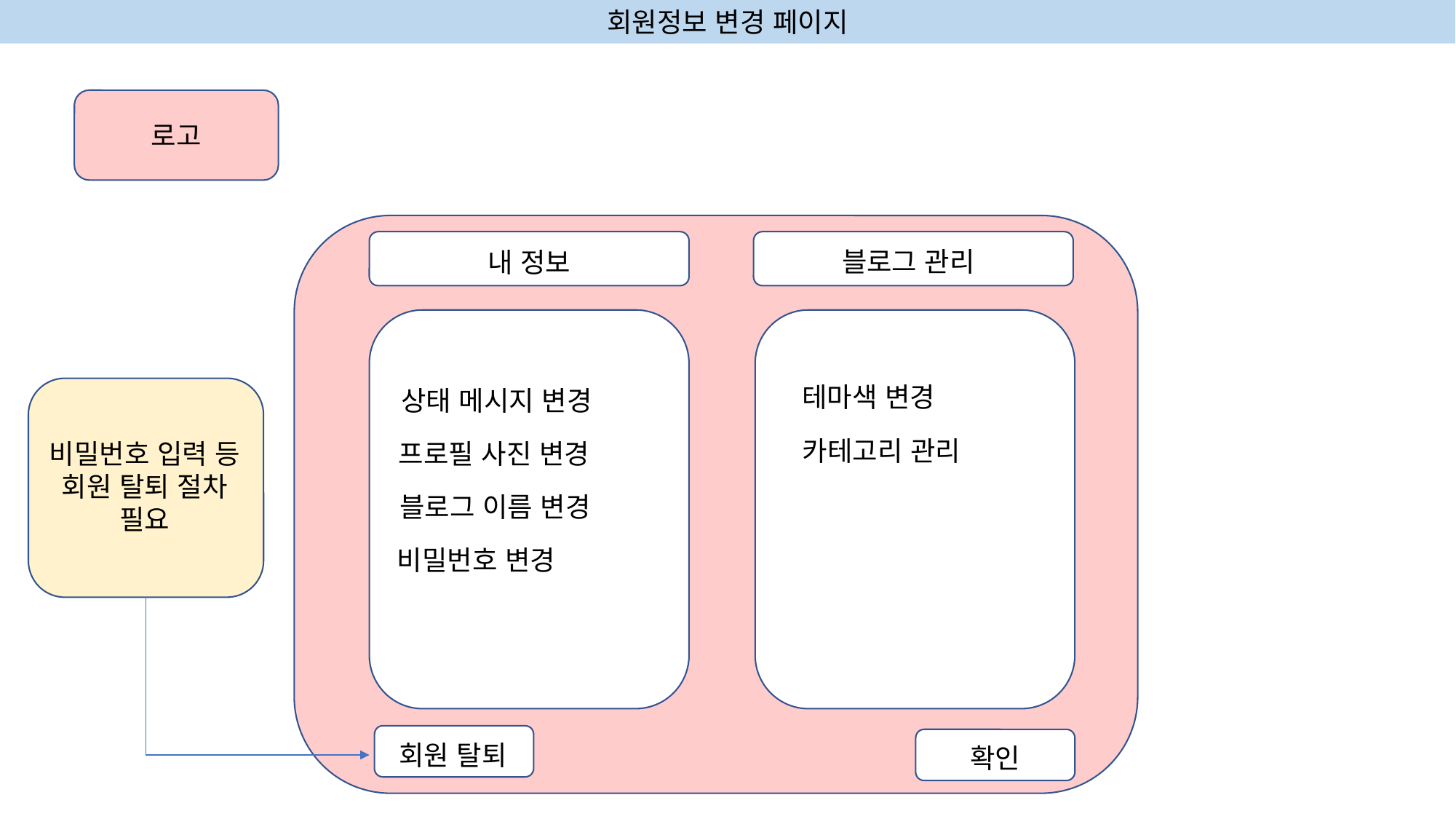

회원정보 변경 페이지

로고

블로그 관리
내 정보

테마색 변경

상태 메시지 변경
카테고리 관리
비밀번호 입력 등 회원 탈퇴 절차 필요
프로필 사진 변경
블로그 이름 변경
비밀번호 변경

회원 탈퇴
확인